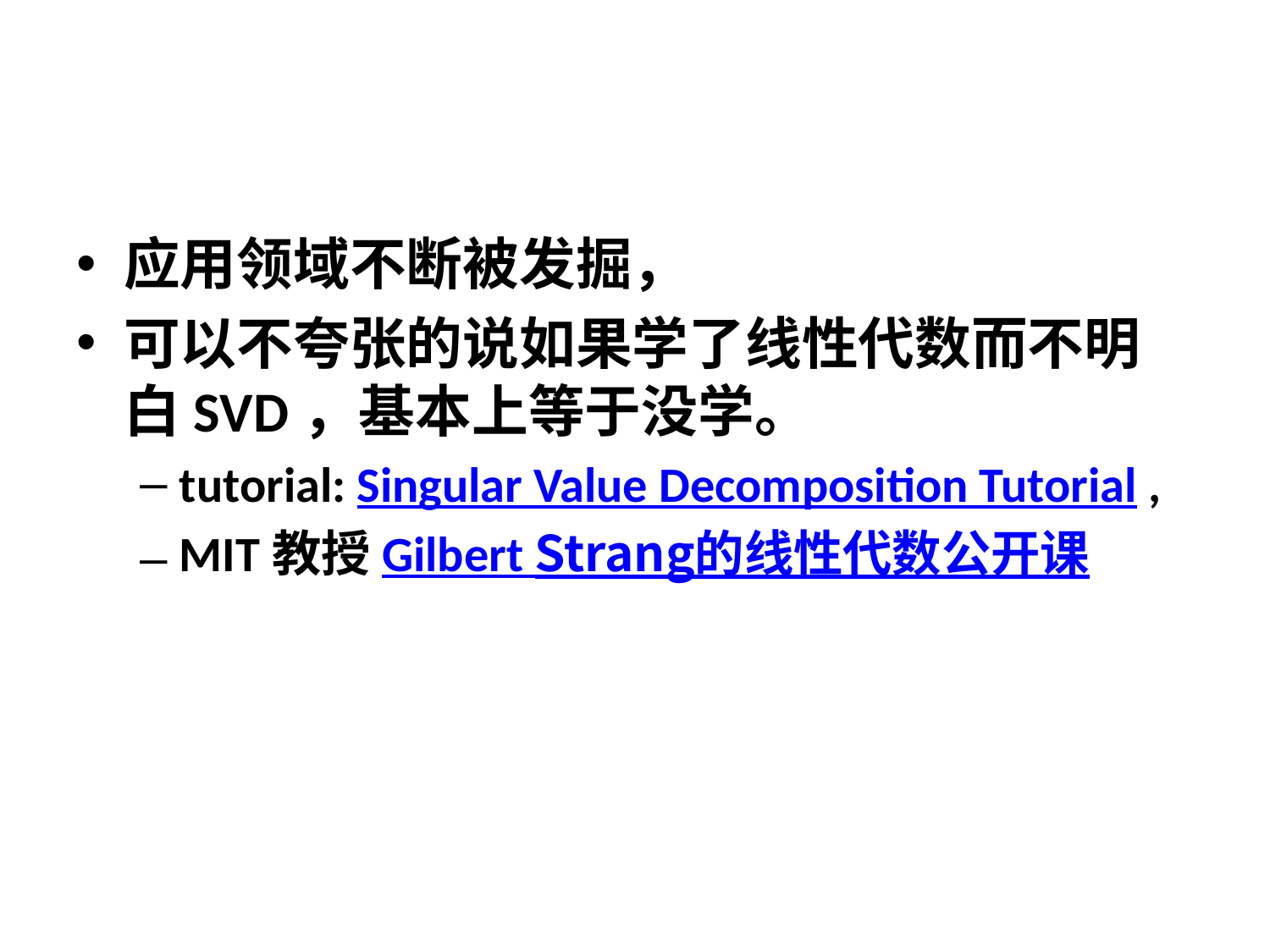

#
应用领域不断被发掘，
可以不夸张的说如果学了线性代数而不明白SVD，基本上等于没学。
tutorial: Singular Value Decomposition Tutorial ,
MIT教授Gilbert Strang的线性代数公开课